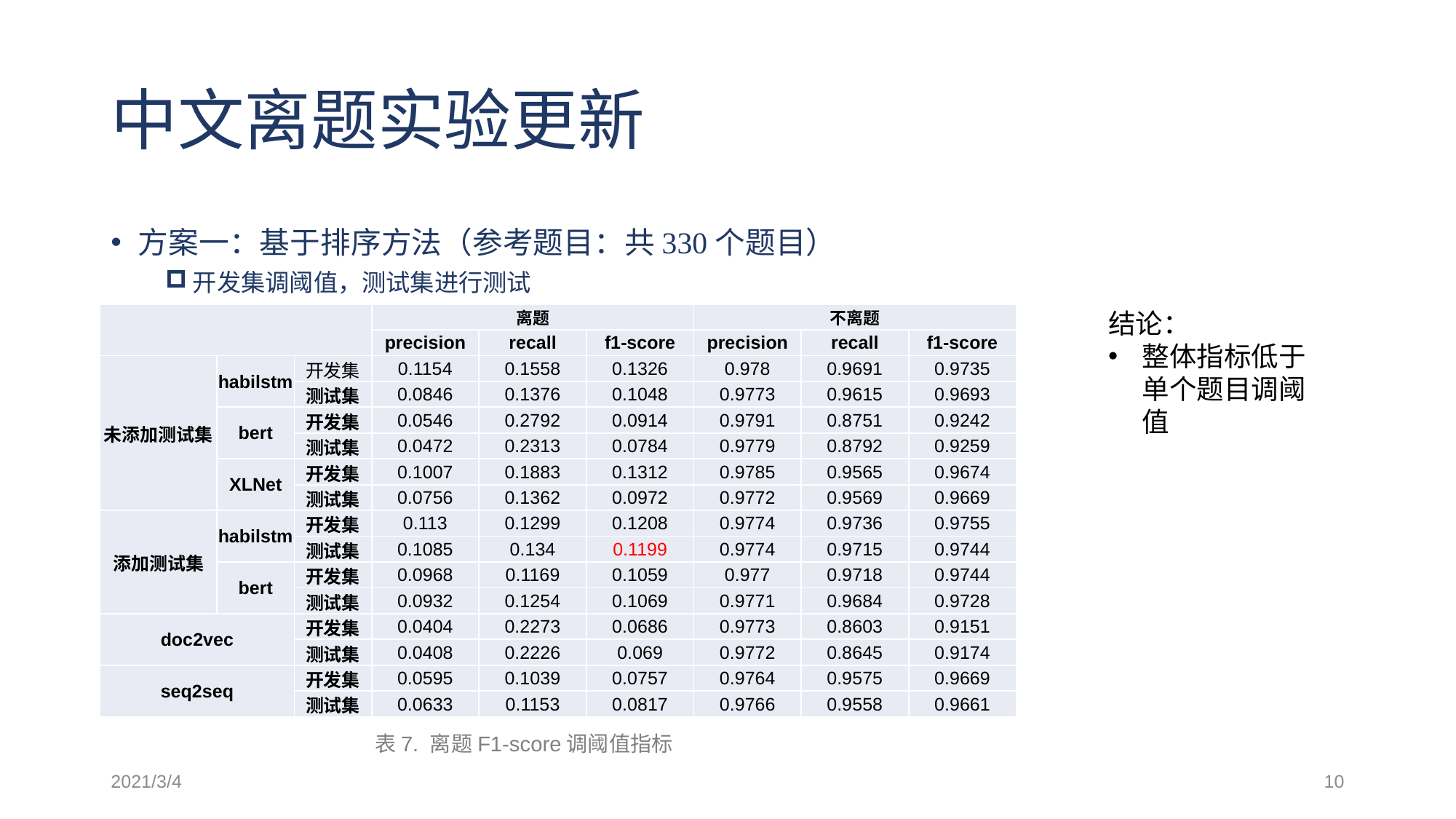

# 中文离题实验更新
方案一：基于排序方法（参考题目：共330个题目）
开发集调阈值，测试集进行测试
结论：
整体指标低于单个题目调阈值
|  |  |  | 离题 |  |  | 不离题 |  |  |
| --- | --- | --- | --- | --- | --- | --- | --- | --- |
|  |  |  | precision | recall | f1-score | precision | recall | f1-score |
| 未添加测试集 | habilstm | 开发集 | 0.1154 | 0.1558 | 0.1326 | 0.978 | 0.9691 | 0.9735 |
|  |  | 测试集 | 0.0846 | 0.1376 | 0.1048 | 0.9773 | 0.9615 | 0.9693 |
|  | bert | 开发集 | 0.0546 | 0.2792 | 0.0914 | 0.9791 | 0.8751 | 0.9242 |
|  |  | 测试集 | 0.0472 | 0.2313 | 0.0784 | 0.9779 | 0.8792 | 0.9259 |
|  | XLNet | 开发集 | 0.1007 | 0.1883 | 0.1312 | 0.9785 | 0.9565 | 0.9674 |
|  |  | 测试集 | 0.0756 | 0.1362 | 0.0972 | 0.9772 | 0.9569 | 0.9669 |
| 添加测试集 | habilstm | 开发集 | 0.113 | 0.1299 | 0.1208 | 0.9774 | 0.9736 | 0.9755 |
|  |  | 测试集 | 0.1085 | 0.134 | 0.1199 | 0.9774 | 0.9715 | 0.9744 |
|  | bert | 开发集 | 0.0968 | 0.1169 | 0.1059 | 0.977 | 0.9718 | 0.9744 |
|  |  | 测试集 | 0.0932 | 0.1254 | 0.1069 | 0.9771 | 0.9684 | 0.9728 |
| doc2vec |  | 开发集 | 0.0404 | 0.2273 | 0.0686 | 0.9773 | 0.8603 | 0.9151 |
|  |  | 测试集 | 0.0408 | 0.2226 | 0.069 | 0.9772 | 0.8645 | 0.9174 |
| seq2seq |  | 开发集 | 0.0595 | 0.1039 | 0.0757 | 0.9764 | 0.9575 | 0.9669 |
|  |  | 测试集 | 0.0633 | 0.1153 | 0.0817 | 0.9766 | 0.9558 | 0.9661 |
表5.1 离题F1-score调阈值指标
表7. 离题F1-score调阈值指标
2021/3/4
10